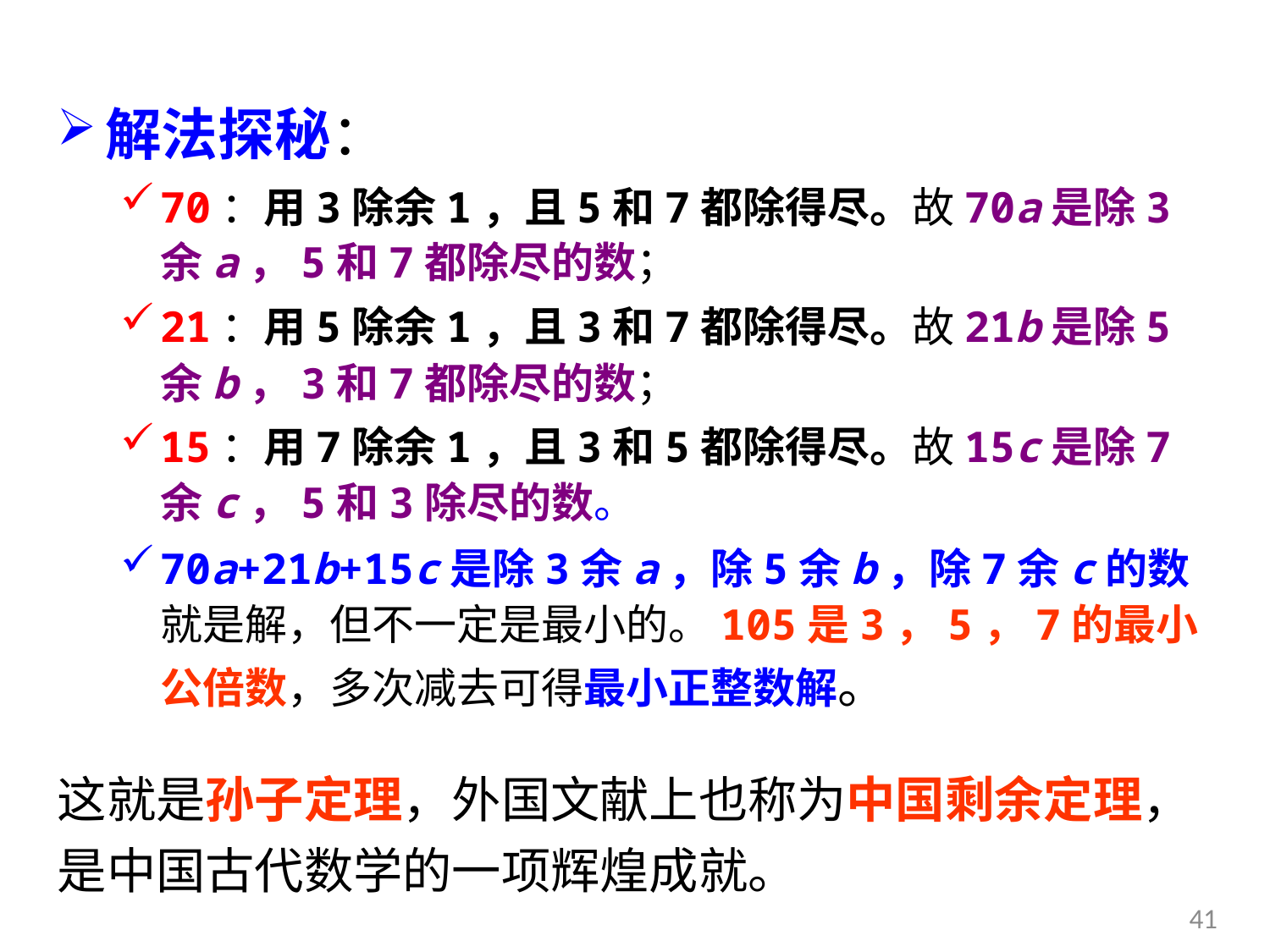

解法探秘：
70：用3除余1，且5和7都除得尽。故70a是除3余a，5和7都除尽的数；
21：用5除余1，且3和7都除得尽。故21b是除5余b，3和7都除尽的数；
15：用7除余1，且3和5都除得尽。故15c是除7余c，5和3除尽的数。
70a+21b+15c是除3余a，除5余b，除7余c的数就是解，但不一定是最小的。105是3，5，7的最小公倍数，多次减去可得最小正整数解。
这就是孙子定理，外国文献上也称为中国剩余定理，是中国古代数学的一项辉煌成就。
41